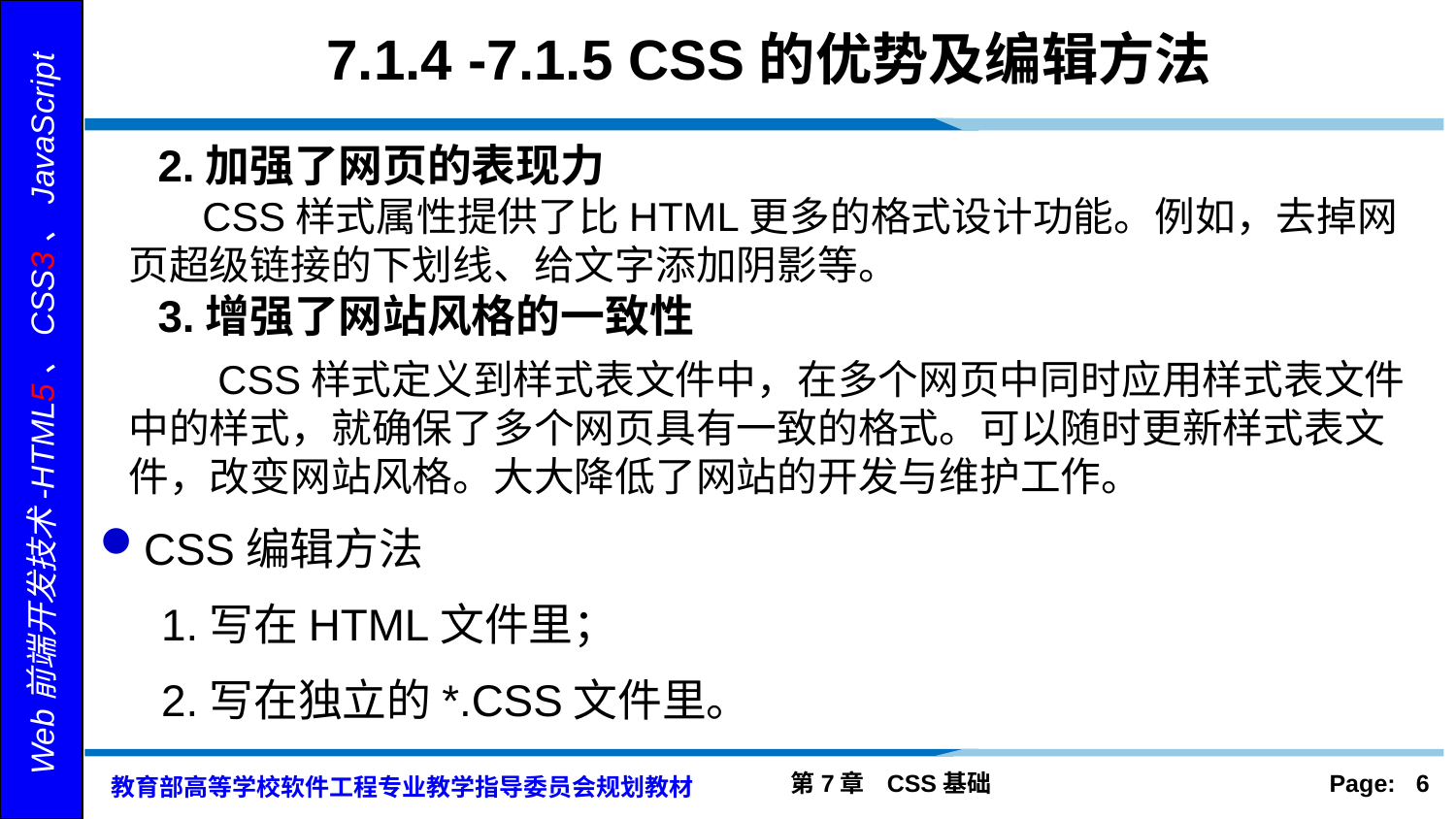

# 7.1.4 -7.1.5 CSS的优势及编辑方法
2.加强了网页的表现力
    CSS样式属性提供了比HTML更多的格式设计功能。例如，去掉网页超级链接的下划线、给文字添加阴影等。
3.增强了网站风格的一致性
	        CSS样式定义到样式表文件中，在多个网页中同时应用样式表文件中的样式，就确保了多个网页具有一致的格式。可以随时更新样式表文件，改变网站风格。大大降低了网站的开发与维护工作。
CSS编辑方法
     1.写在HTML文件里；
     2.写在独立的*.CSS文件里。